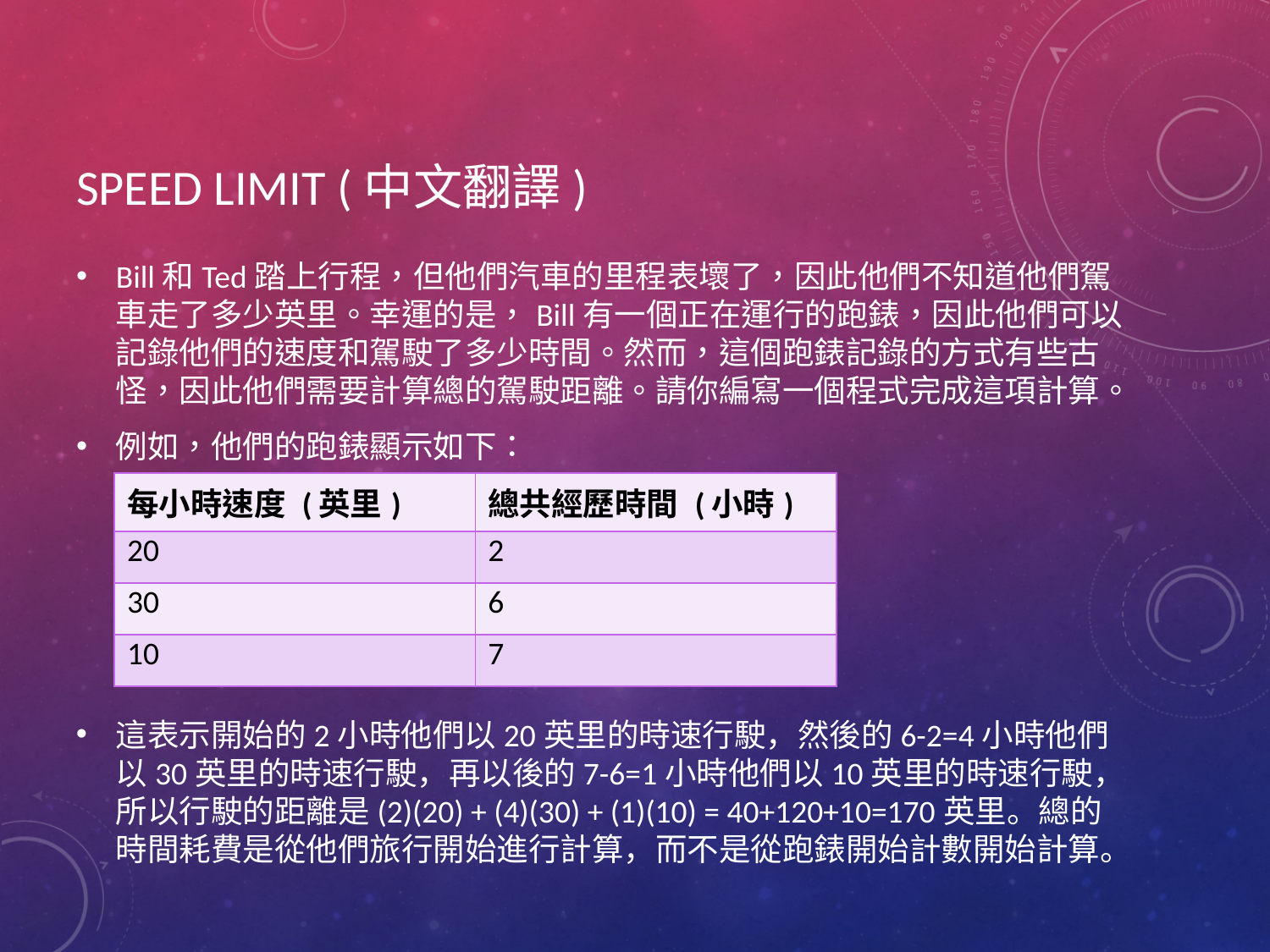

# Speed Limit (中文翻譯)
Bill和Ted踏上行程，但他們汽車的里程表壞了，因此他們不知道他們駕車走了多少英里。幸運的是，Bill有一個正在運行的跑錶，因此他們可以記錄他們的速度和駕駛了多少時間。然而，這個跑錶記錄的方式有些古怪，因此他們需要計算總的駕駛距離。請你編寫一個程式完成這項計算。
例如，他們的跑錶顯示如下：

| 每小時速度 (英里) | 總共經歷時間 (小時) |
| --- | --- |
| 20 | 2 |
| 30 | 6 |
| 10 | 7 |
這表示開始的2小時他們以20英里的時速行駛，然後的6-2=4小時他們以30英里的時速行駛，再以後的7-6=1小時他們以10英里的時速行駛，所以行駛的距離是(2)(20) + (4)(30) + (1)(10) = 40+120+10=170英里。總的時間耗費是從他們旅行開始進行計算，而不是從跑錶開始計數開始計算。